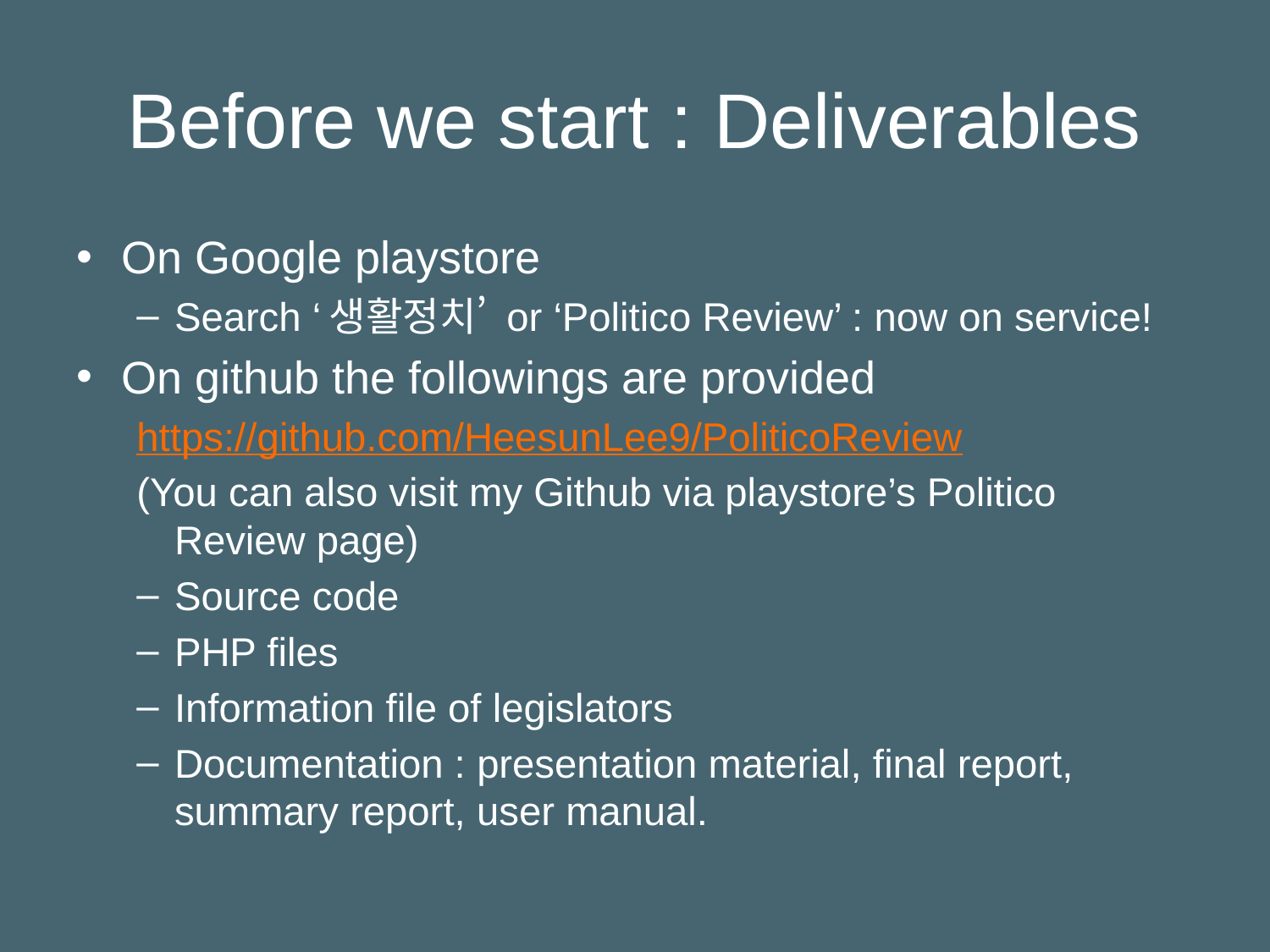

# Before we start : Deliverables
On Google playstore
Search ‘생활정치’ or ‘Politico Review’ : now on service!
On github the followings are provided
https://github.com/HeesunLee9/PoliticoReview
(You can also visit my Github via playstore’s Politico Review page)
Source code
PHP files
Information file of legislators
Documentation : presentation material, final report, summary report, user manual.